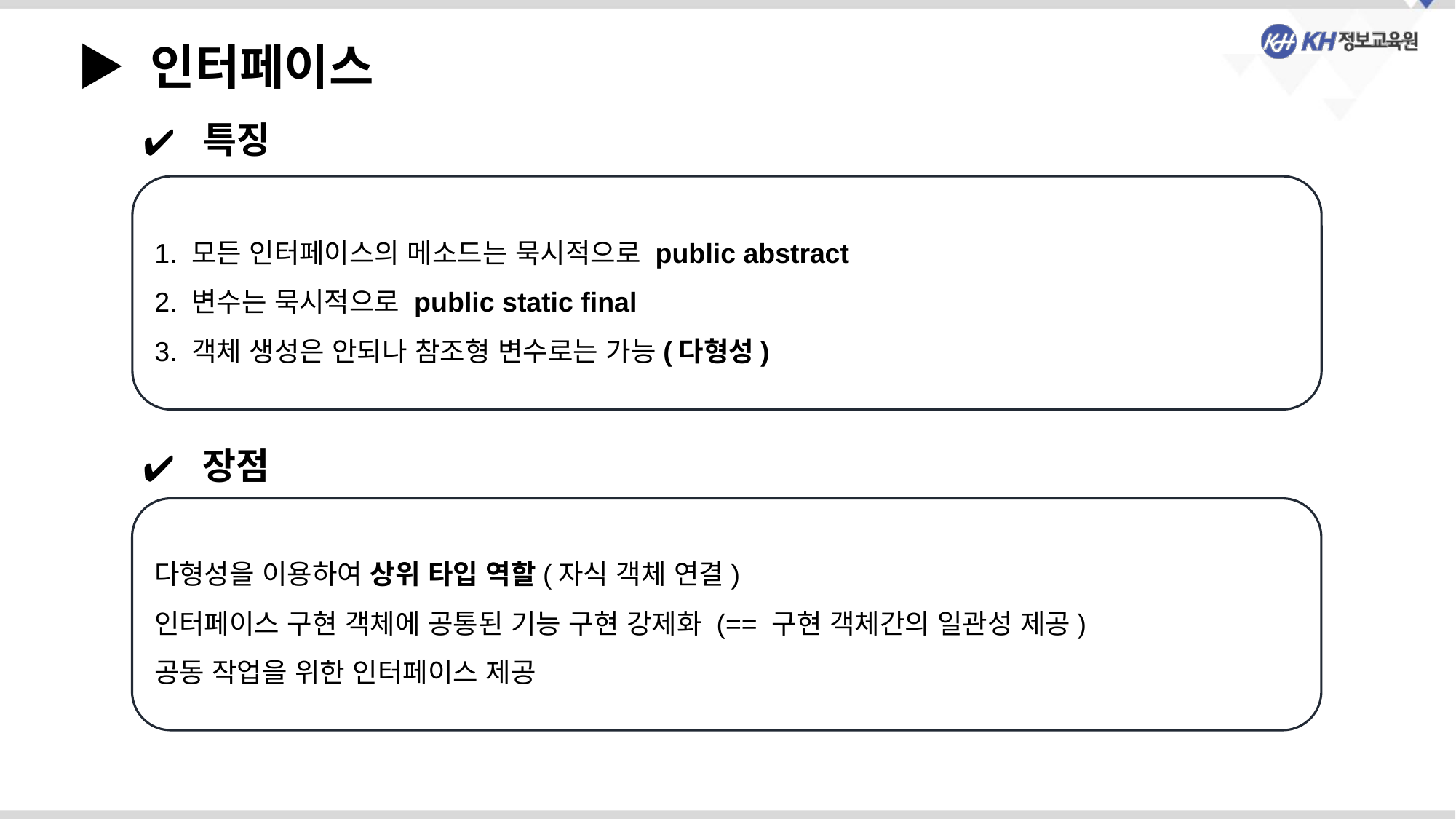

▶ 인터페이스
 특징
1. 모든 인터페이스의 메소드는 묵시적으로 public abstract
2. 변수는 묵시적으로 public static final
3. 객체 생성은 안되나 참조형 변수로는 가능(다형성)
 장점
다형성을 이용하여 상위 타입 역할(자식 객체 연결)
인터페이스 구현 객체에 공통된 기능 구현 강제화 (== 구현 객체간의 일관성 제공)
공동 작업을 위한 인터페이스 제공